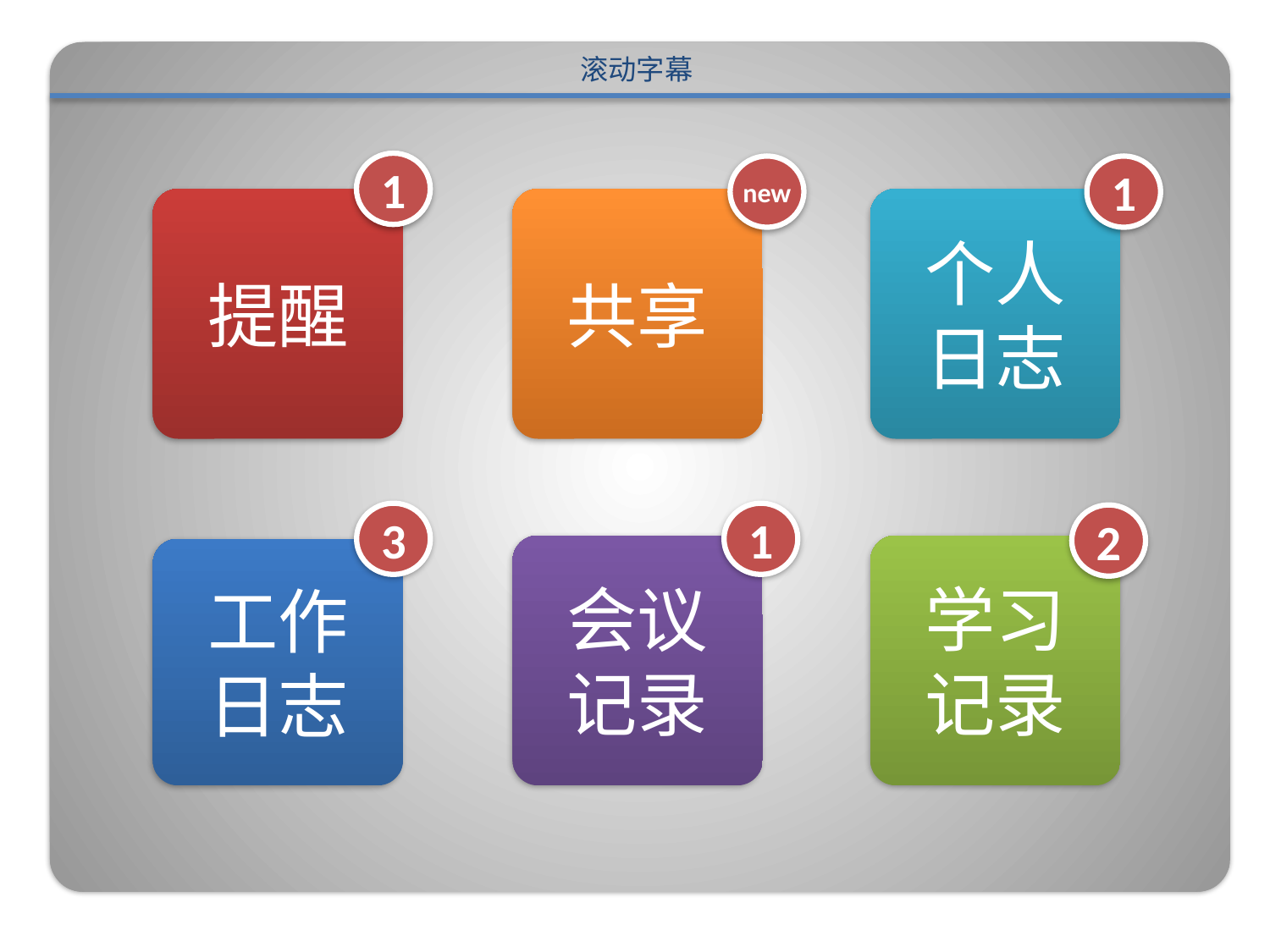

滚动字幕
1
new
1
提醒
共享
个人日志
3
1
2
会议记录
学习记录
工作日志